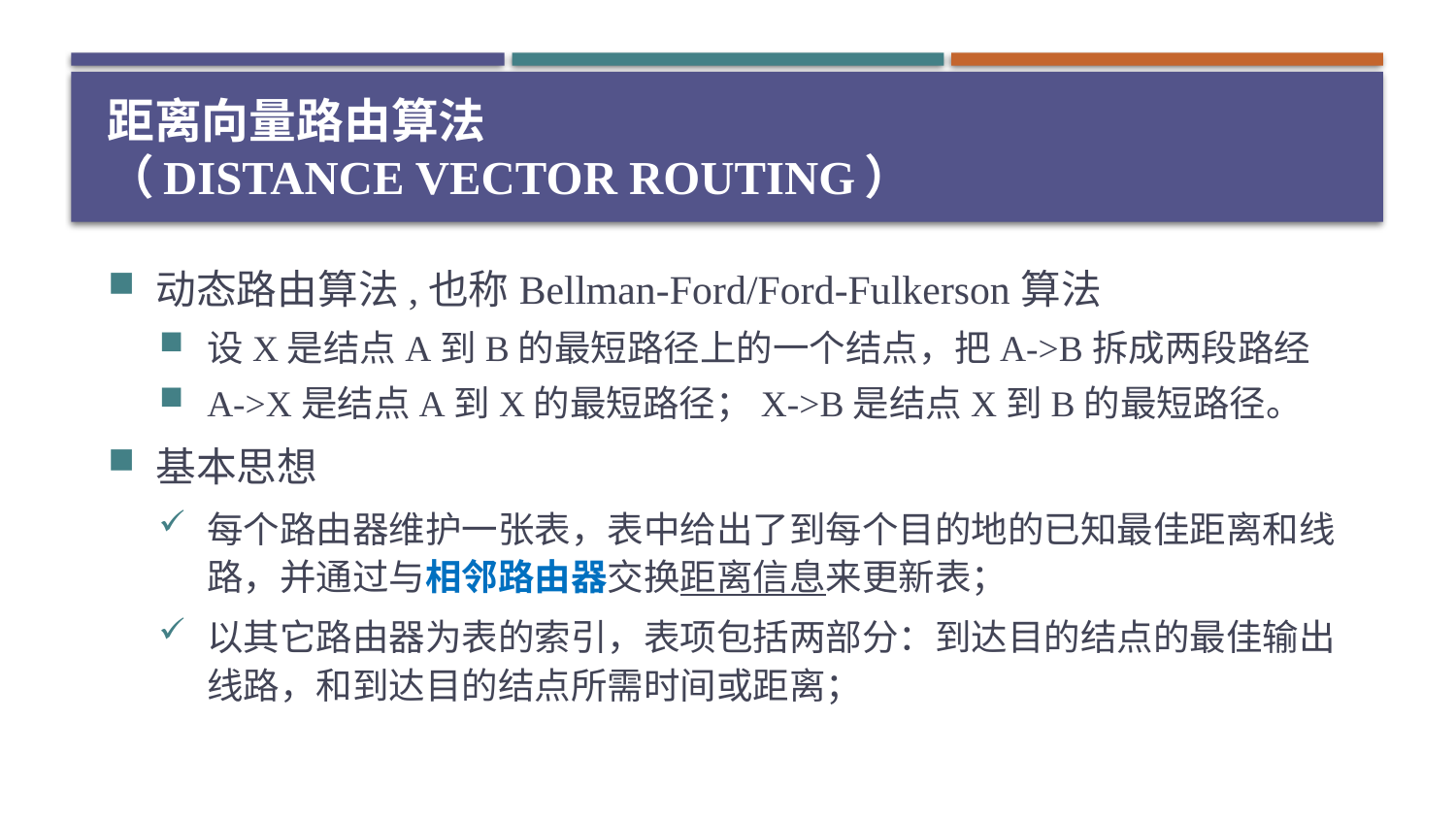

# 距离向量路由算法 （Distance Vector Routing）
动态路由算法,也称Bellman-Ford/Ford-Fulkerson算法
设X是结点A到B的最短路径上的一个结点，把A->B拆成两段路经
A->X是结点A到X的最短路径；X->B是结点X到B的最短路径。
基本思想
每个路由器维护一张表，表中给出了到每个目的地的已知最佳距离和线路，并通过与相邻路由器交换距离信息来更新表；
以其它路由器为表的索引，表项包括两部分：到达目的结点的最佳输出线路，和到达目的结点所需时间或距离；